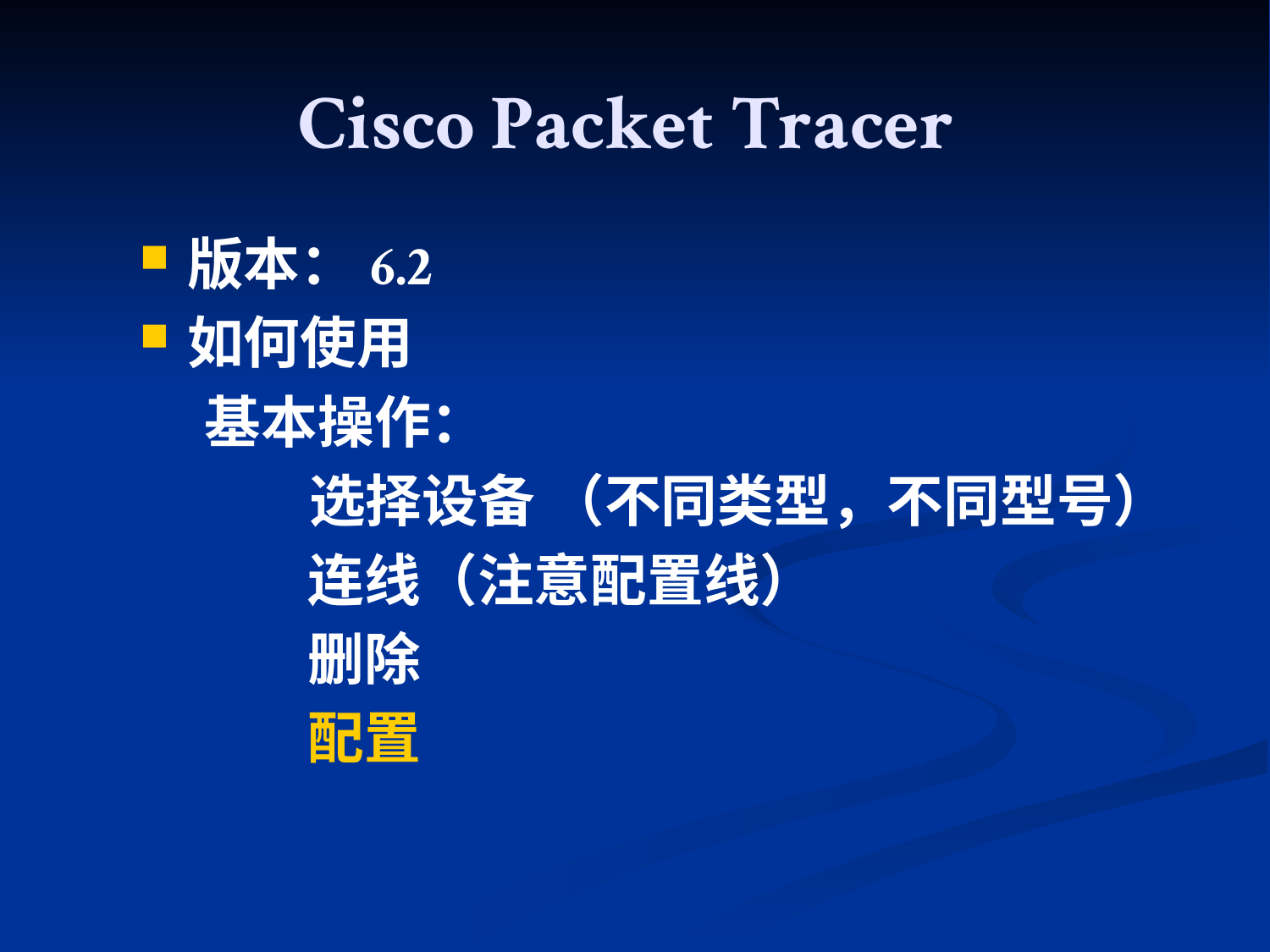

Cisco Packet Tracer
版本：6.2
如何使用
    基本操作：
　　　选择设备 （不同类型，不同型号）
            连线（注意配置线）
            删除
            配置